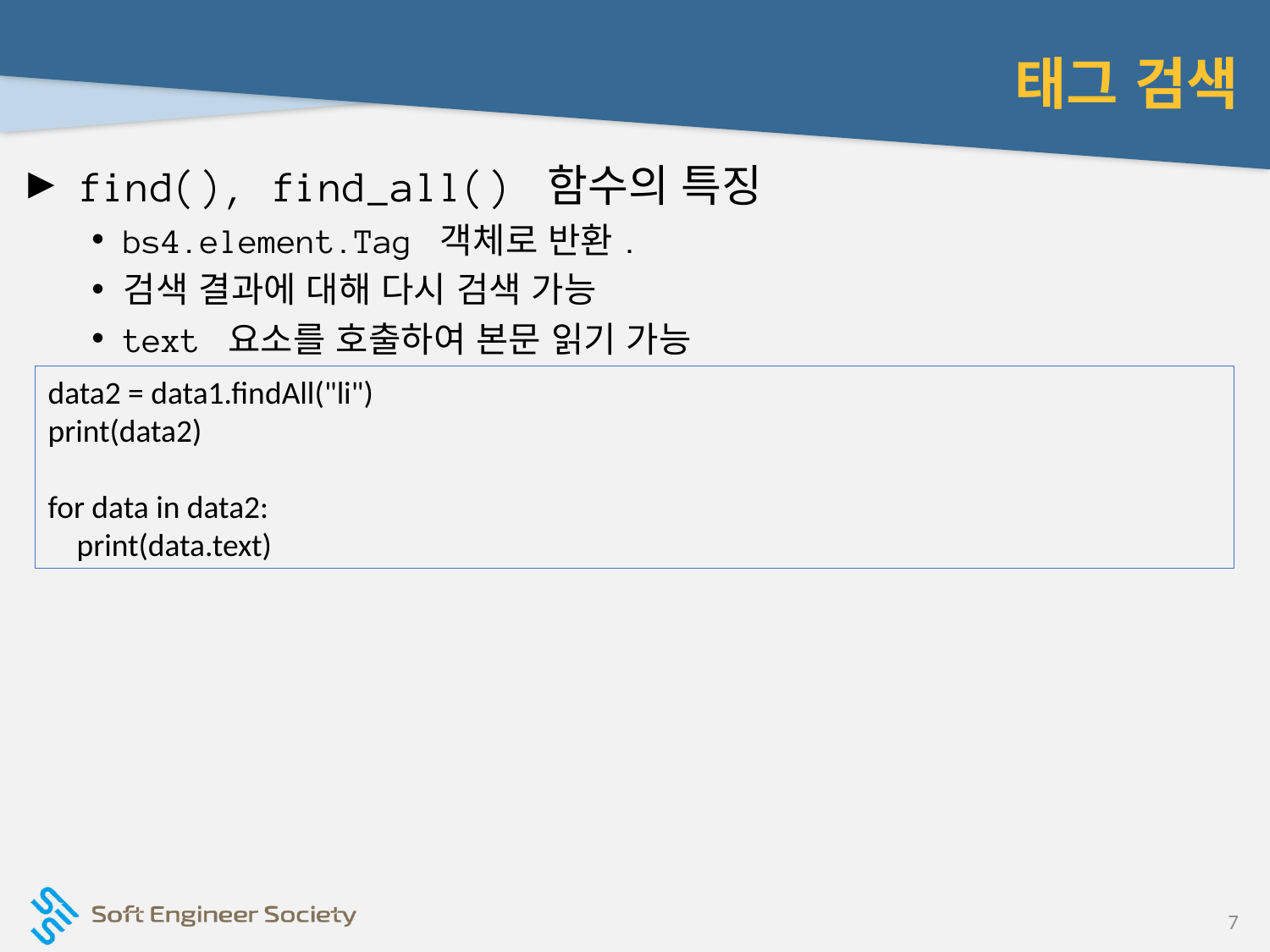

# 태그 검색
find(), find_all() 함수의 특징
bs4.element.Tag 객체로 반환.
검색 결과에 대해 다시 검색 가능
text 요소를 호출하여 본문 읽기 가능
data2 = data1.findAll("li")
print(data2)

for data in data2:
    print(data.text)
7